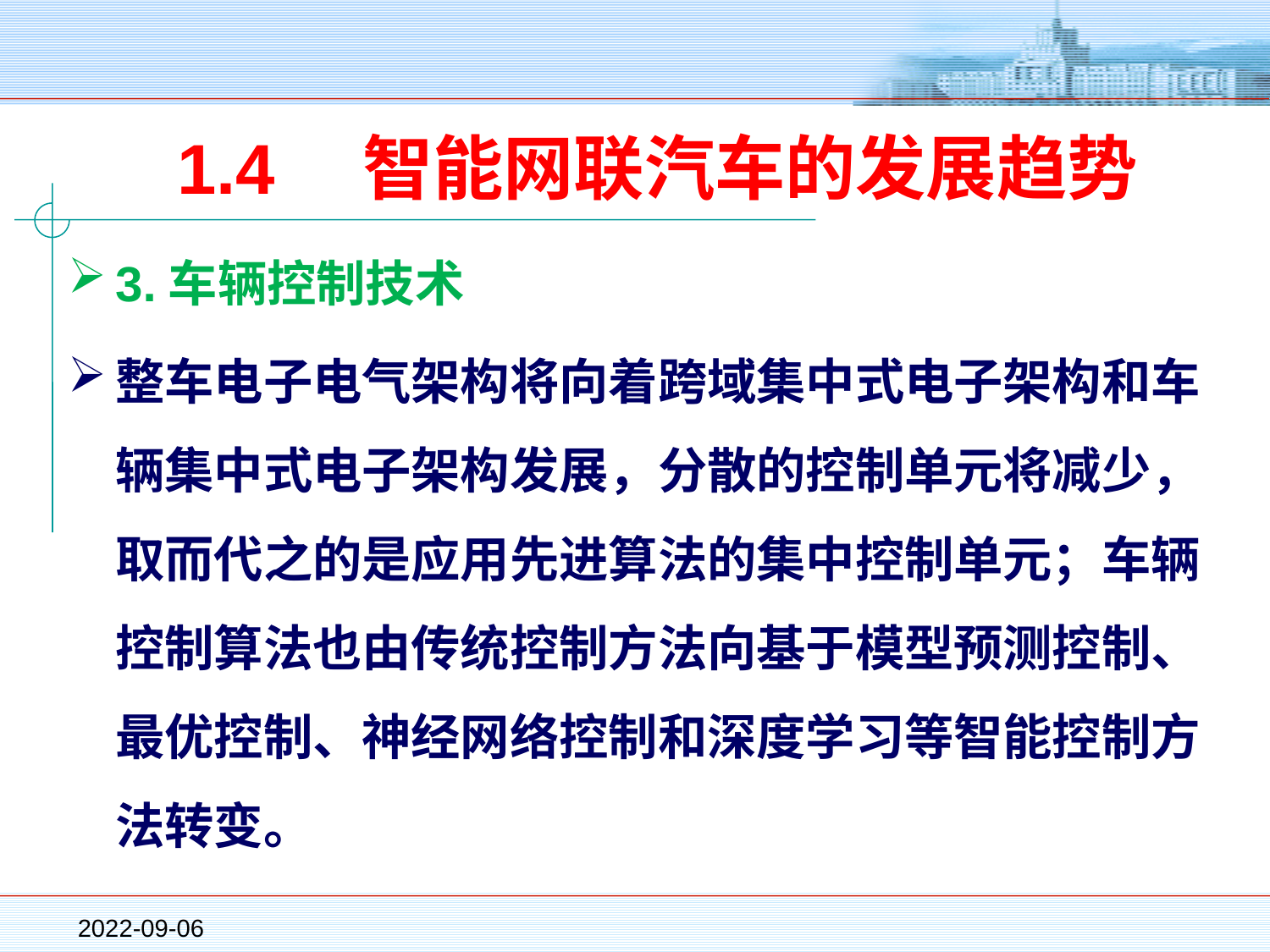

# 1.4　智能网联汽车的发展趋势
3.车辆控制技术
整车电子电气架构将向着跨域集中式电子架构和车辆集中式电子架构发展，分散的控制单元将减少，取而代之的是应用先进算法的集中控制单元；车辆控制算法也由传统控制方法向基于模型预测控制、最优控制、神经网络控制和深度学习等智能控制方法转变。

2022-09-06